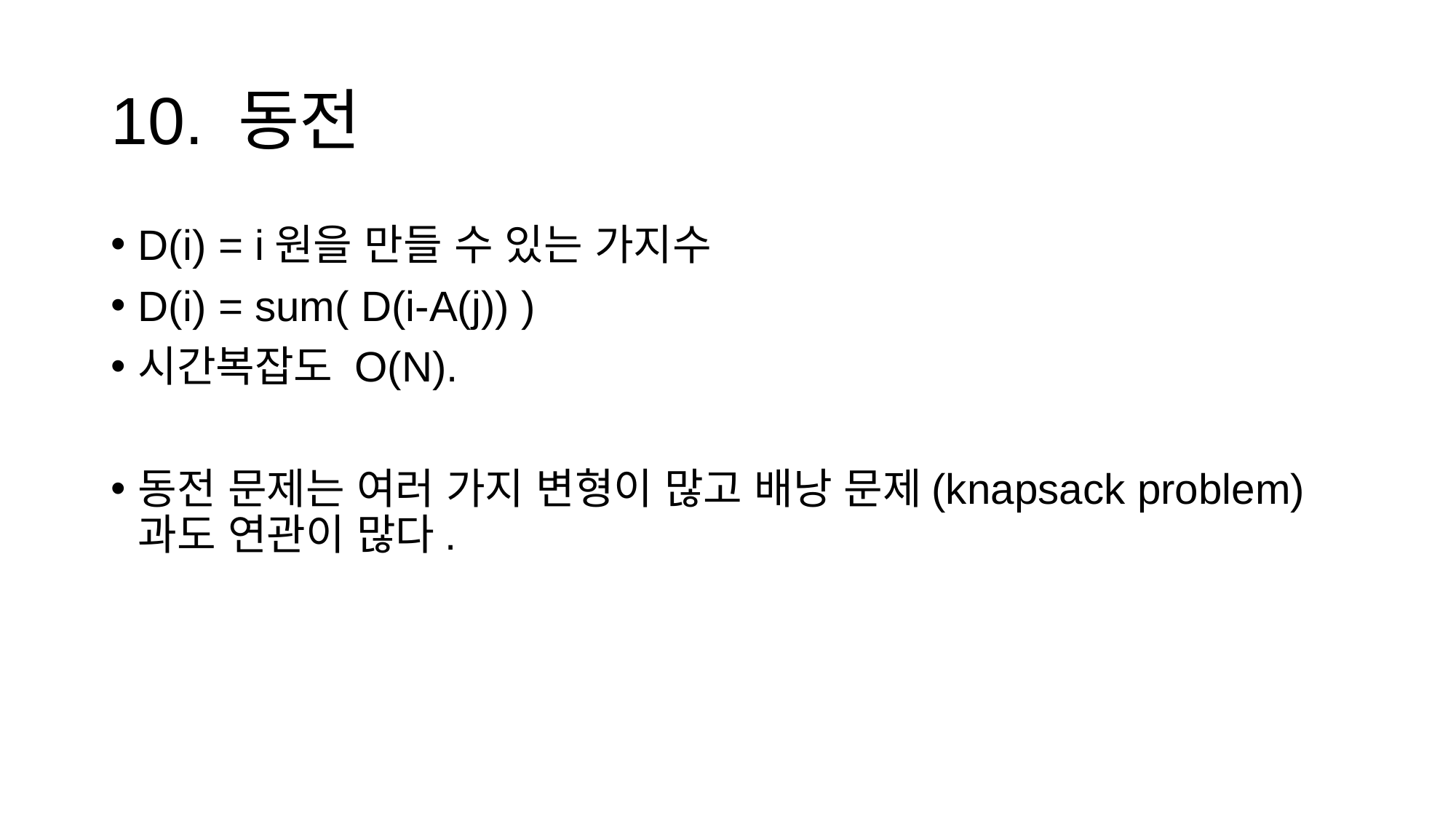

# 10. 동전
D(i) = i원을 만들 수 있는 가지수
D(i) = sum( D(i-A(j)) )
시간복잡도 O(N).

동전 문제는 여러 가지 변형이 많고 배낭 문제(knapsack problem)과도 연관이 많다.